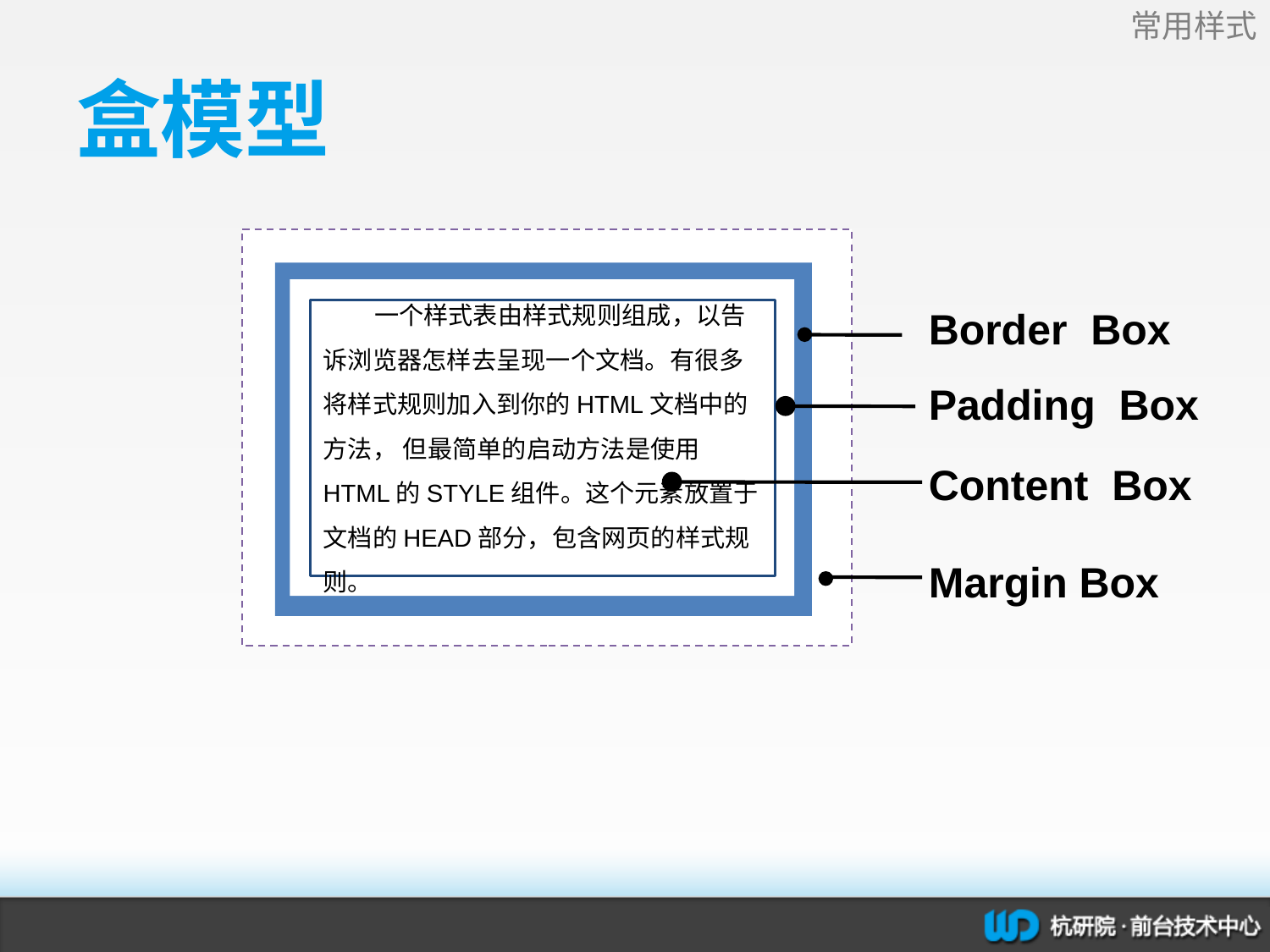

常用样式
# 盒模型

Border  Box
       一个样式表由样式规则组成，以告诉浏览器怎样去呈现一个文档。有很多将样式规则加入到你的HTML文档中的方法， 但最简单的启动方法是使用HTML的STYLE组件。这个元素放置于文档的HEAD部分，包含网页的样式规则。

Padding  Box

Content  Box

Margin Box